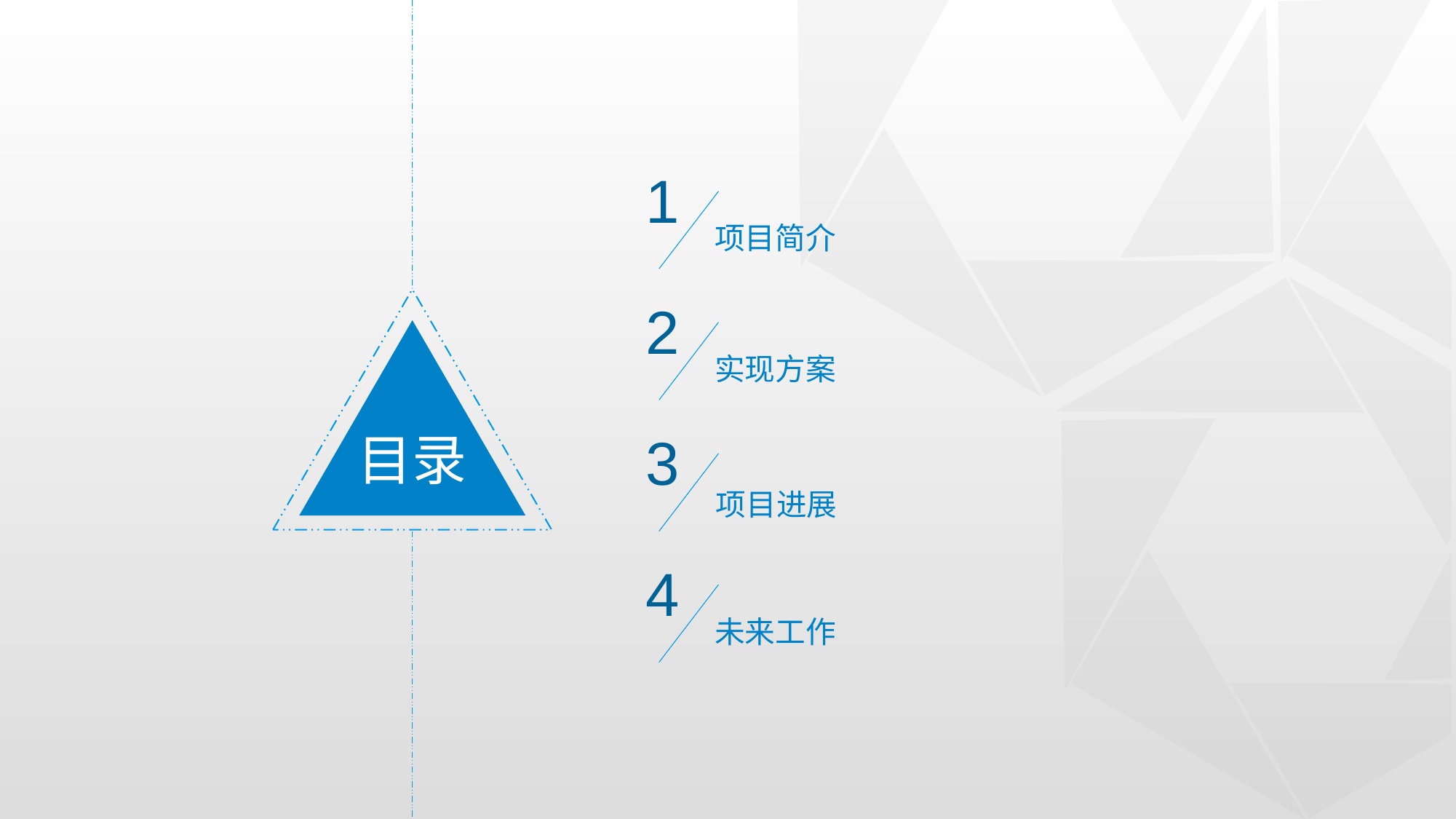

1
项目简介
2

目录
实现方案
3
项目进展
4
未来工作